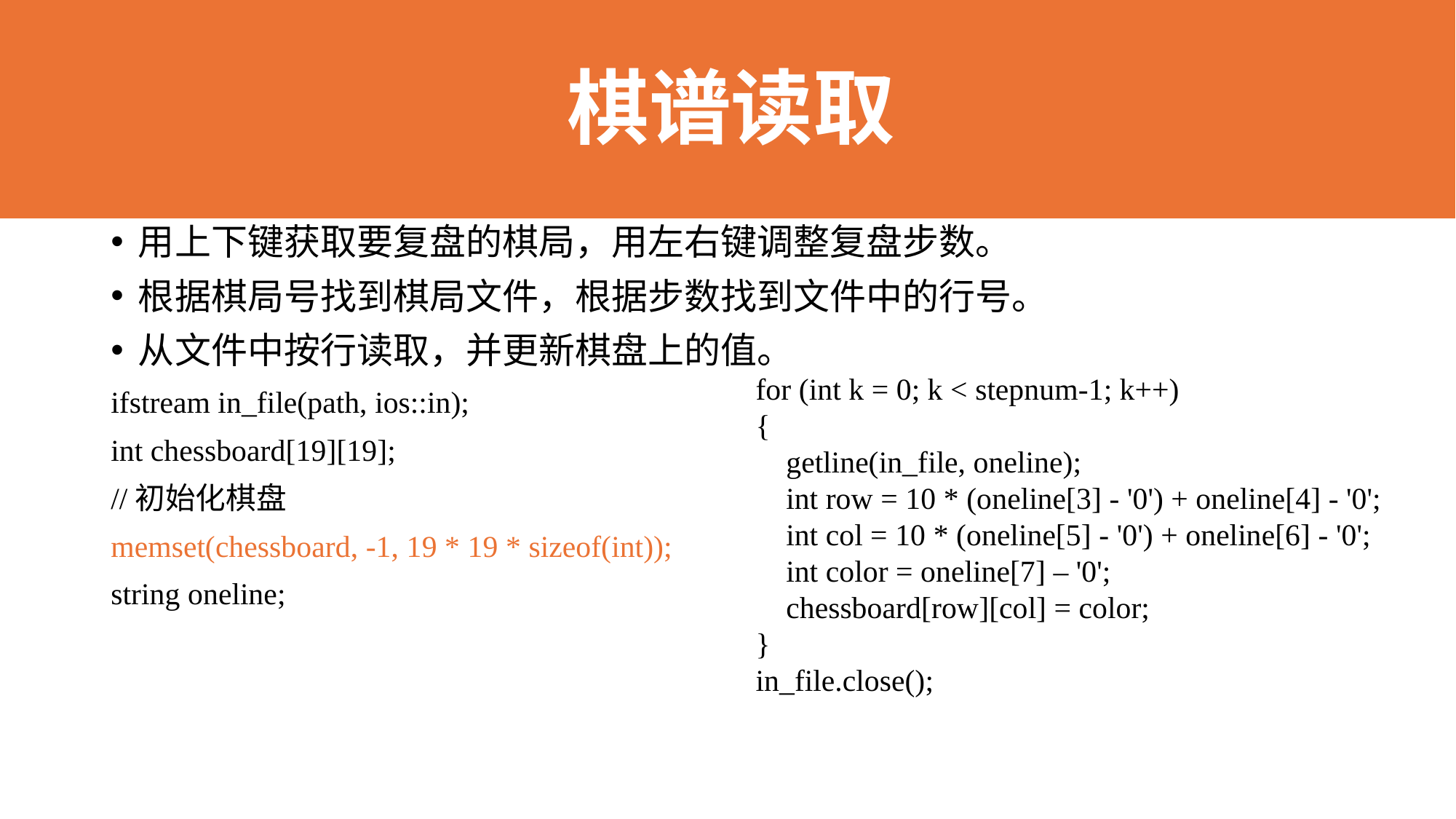

棋谱读取
#
用上下键获取要复盘的棋局，用左右键调整复盘步数。
根据棋局号找到棋局文件，根据步数找到文件中的行号。
从文件中按行读取，并更新棋盘上的值。
ifstream in_file(path, ios::in);
int chessboard[19][19];
//初始化棋盘
memset(chessboard, -1, 19 * 19 * sizeof(int));
string oneline;

for (int k = 0; k < stepnum-1; k++)
{
    getline(in_file, oneline);
    int row = 10 * (oneline[3] - '0') + oneline[4] - '0';
    int col = 10 * (oneline[5] - '0') + oneline[6] - '0';
    int color = oneline[7] – '0';
    chessboard[row][col] = color;
}
in_file.close();